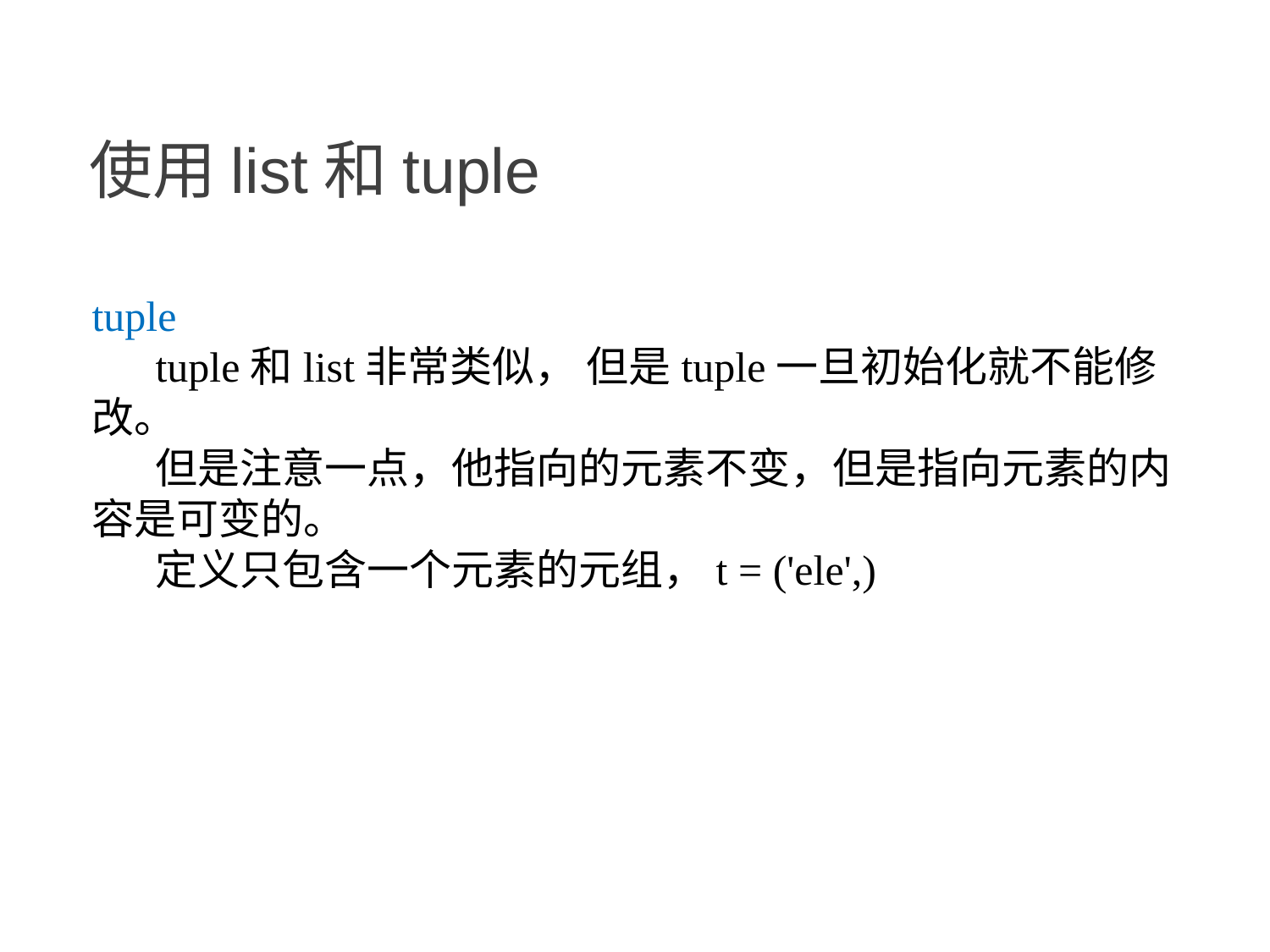

使用list和tuple
tuple
tuple和list非常类似， 但是tuple一旦初始化就不能修改。
但是注意一点，他指向的元素不变，但是指向元素的内容是可变的。
定义只包含一个元素的元组，t = ('ele',)